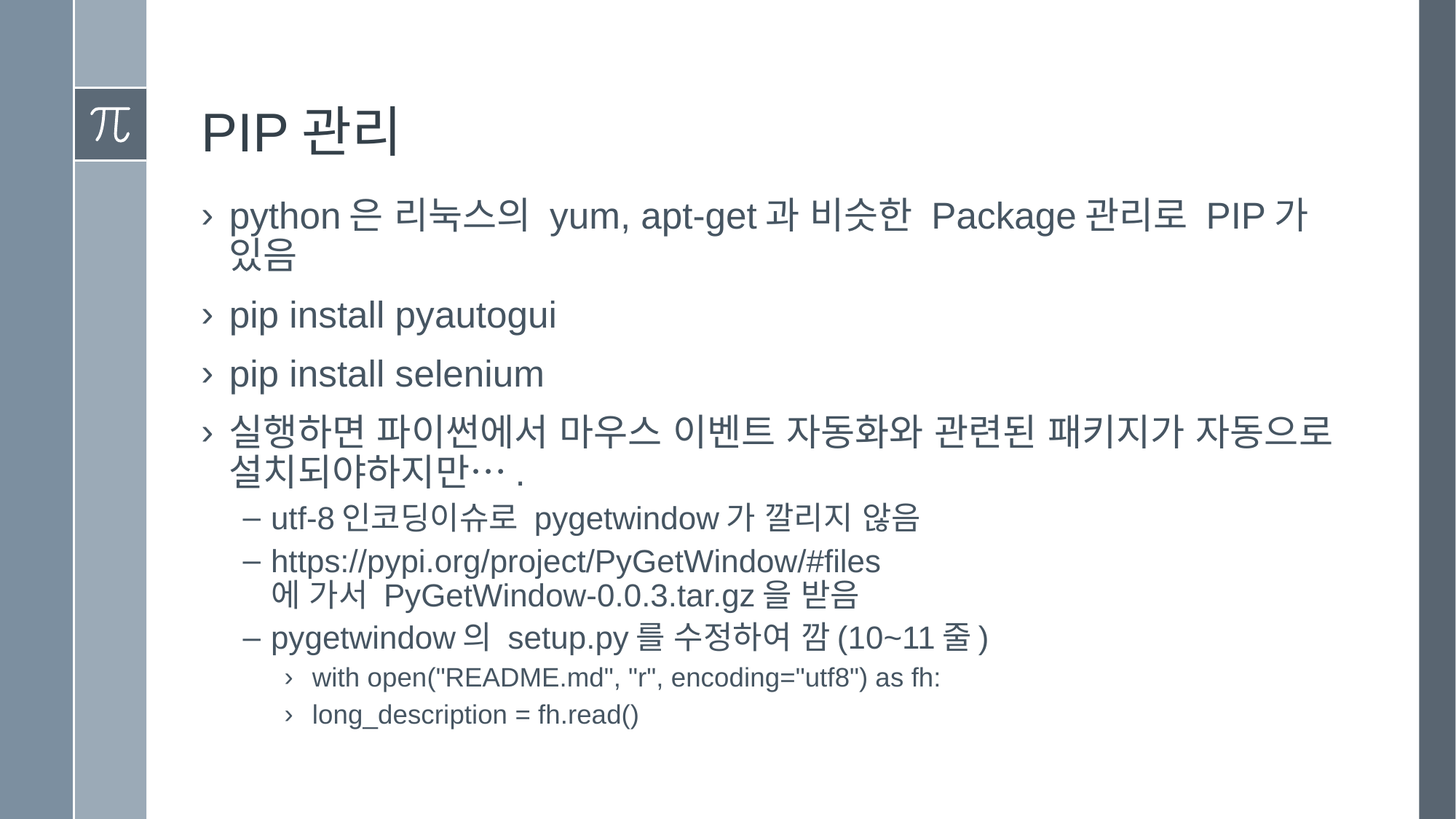

# PIP관리
python은 리눅스의 yum, apt-get과 비슷한 Package관리로 PIP가 있음
pip install pyautogui
pip install selenium
실행하면 파이썬에서 마우스 이벤트 자동화와 관련된 패키지가 자동으로 설치되야하지만….
utf-8인코딩이슈로 pygetwindow가 깔리지 않음
https://pypi.org/project/PyGetWindow/#files
에 가서 PyGetWindow-0.0.3.tar.gz을 받음
pygetwindow의 setup.py를 수정하여 깜(10~11줄)
with open("README.md", "r", encoding="utf8") as fh:
long_description = fh.read()